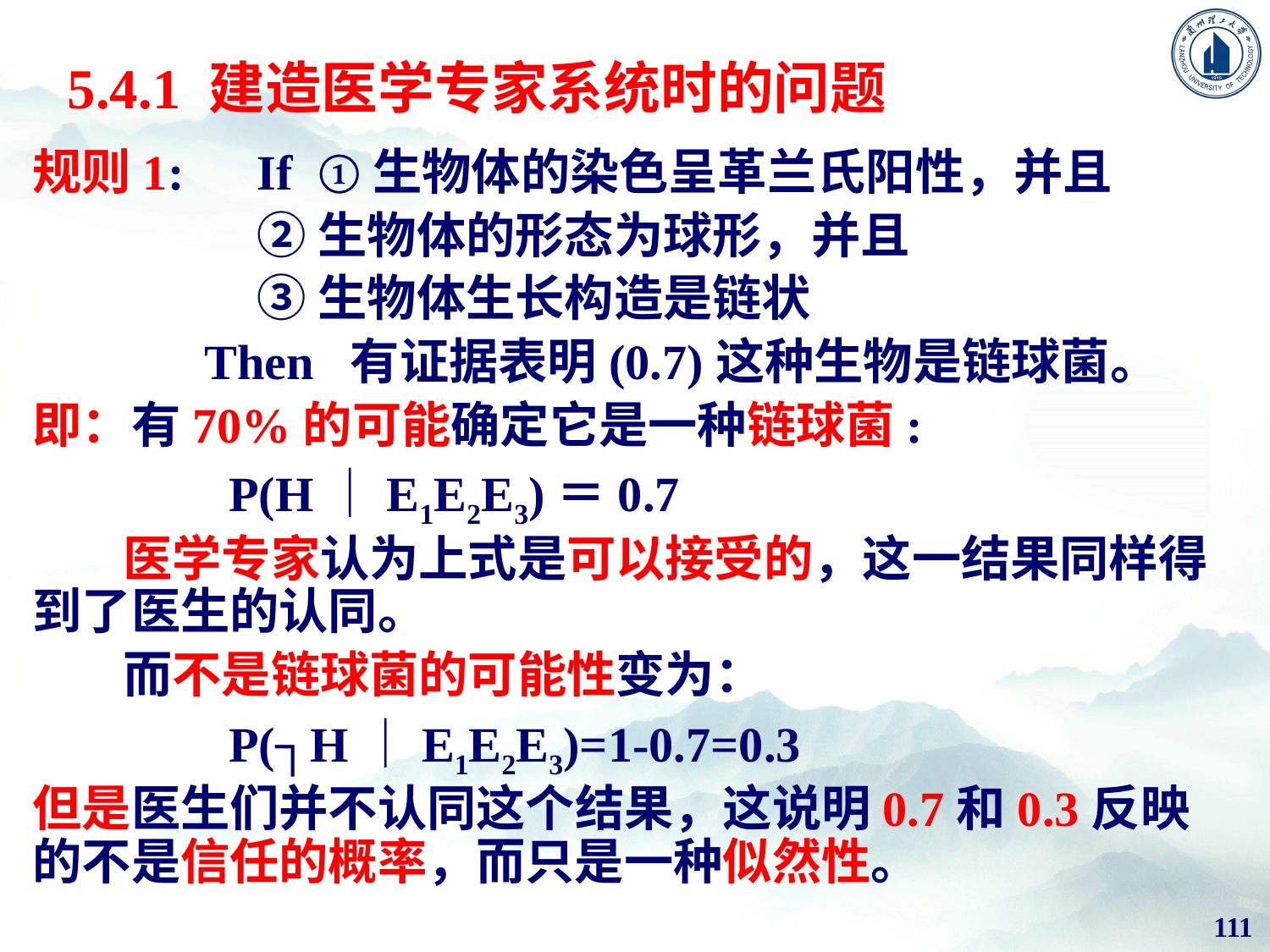

5.4.1 建造医学专家系统时的问题
规则1:　If  ①生物体的染色呈革兰氏阳性，并且
                    ②生物体的形态为球形，并且
                    ③生物体生长构造是链状
              Then  有证据表明(0.7)这种生物是链球菌。
即：有70%的可能确定它是一种链球菌:
                P(H｜E1E2E3)＝0.7
       医学专家认为上式是可以接受的，这一结果同样得到了医生的认同。
       而不是链球菌的可能性变为：
                P(┐H｜E1E2E3)=1-0.7=0.3
但是医生们并不认同这个结果，这说明0.7和0.3反映的不是信任的概率，而只是一种似然性。
111